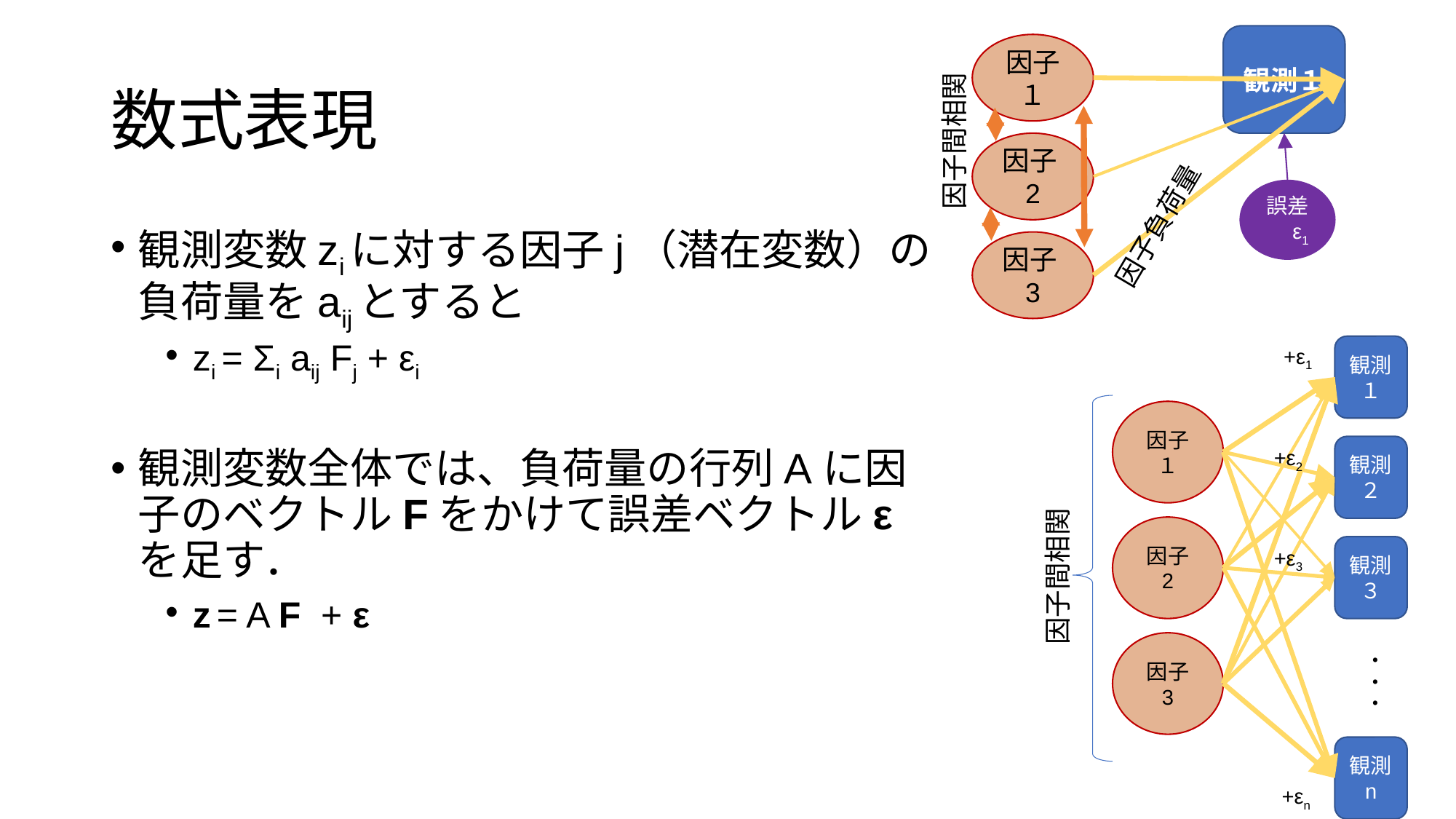

観測１
因子１
因子間相関
因子2
誤差　ε1
因子負荷量
因子3
# 数式表現
観測変数ziに対する因子j（潜在変数）の負荷量をaijとすると
zi = Σi aij Fj + εi

観測変数全体では、負荷量の行列Aに因子のベクトルFをかけて誤差ベクトルεを足す．
z = A F  + ε

観測１
+ε1

因子１
観測２
+ε2
因子
2
観測３
+ε3
因子
3
・・・
観測
n
+εn
因子間相関